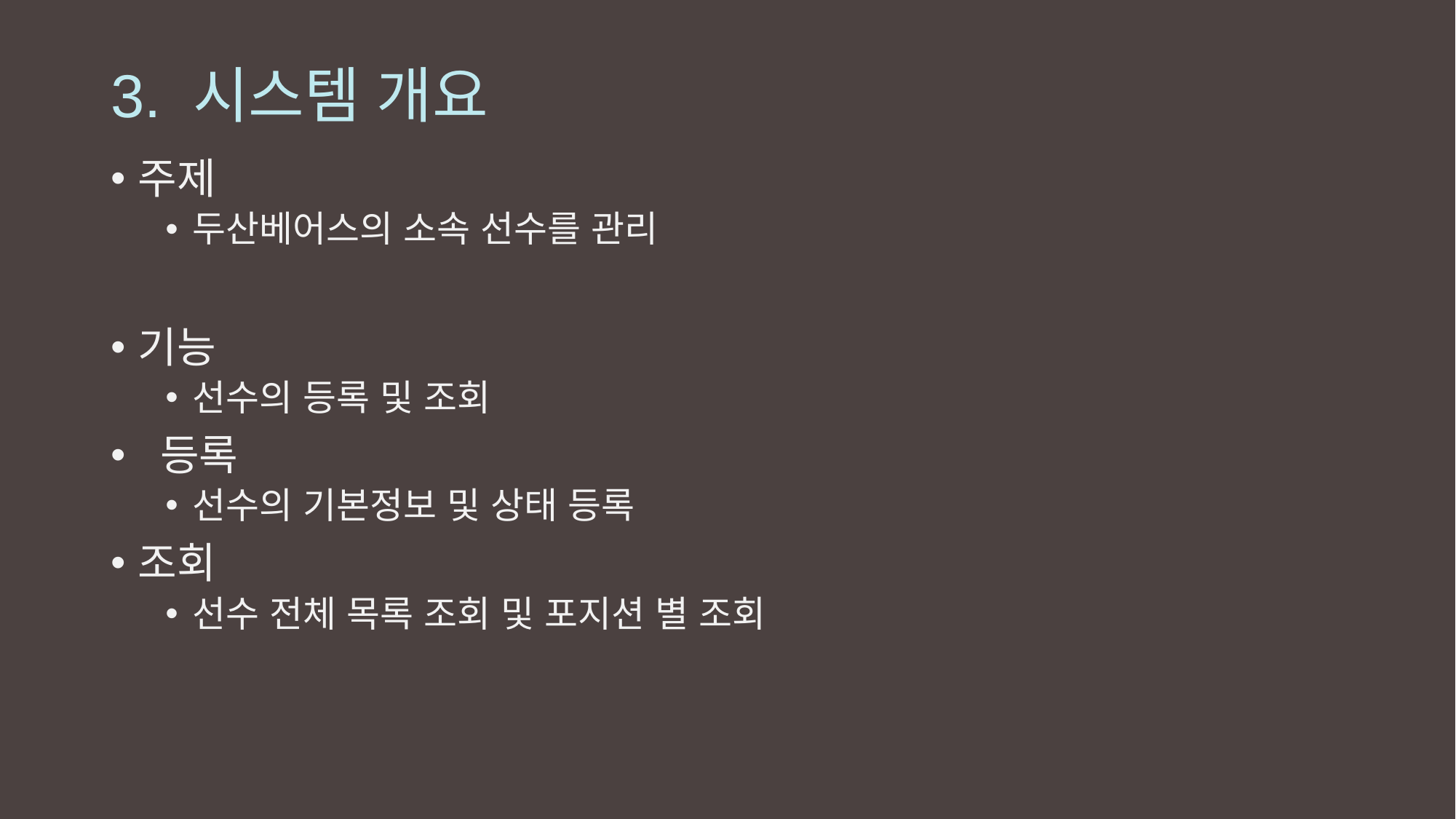

# 3. 시스템 개요
주제
두산베어스의 소속 선수를 관리

기능
선수의 등록 및 조회
 등록
선수의 기본정보 및 상태 등록
조회
선수 전체 목록 조회 및 포지션 별 조회